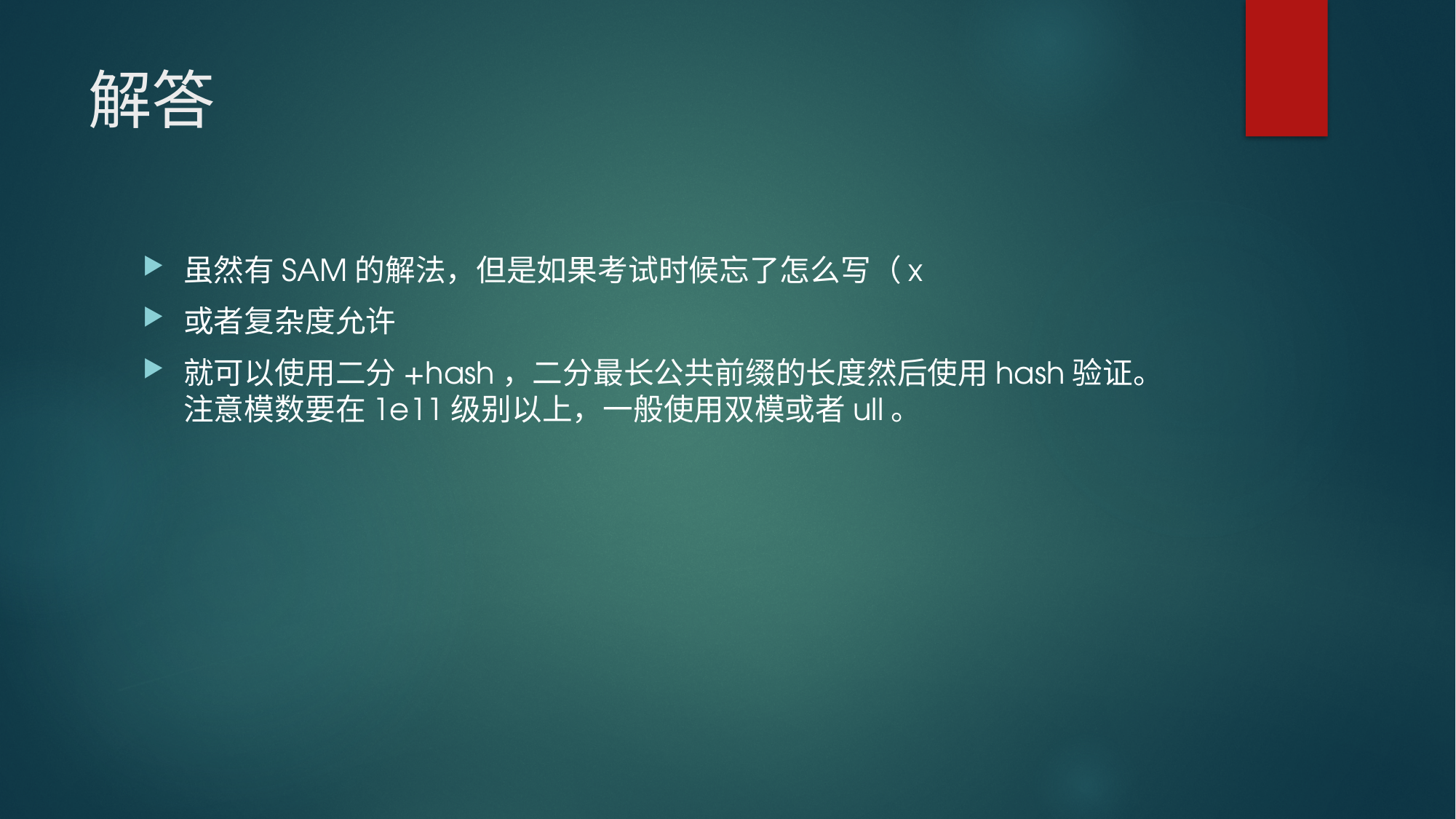

# 解答
虽然有SAM的解法，但是如果考试时候忘了怎么写（x
或者复杂度允许
就可以使用二分+hash，二分最长公共前缀的长度然后使用hash验证。注意模数要在1e11级别以上，一般使用双模或者ull。